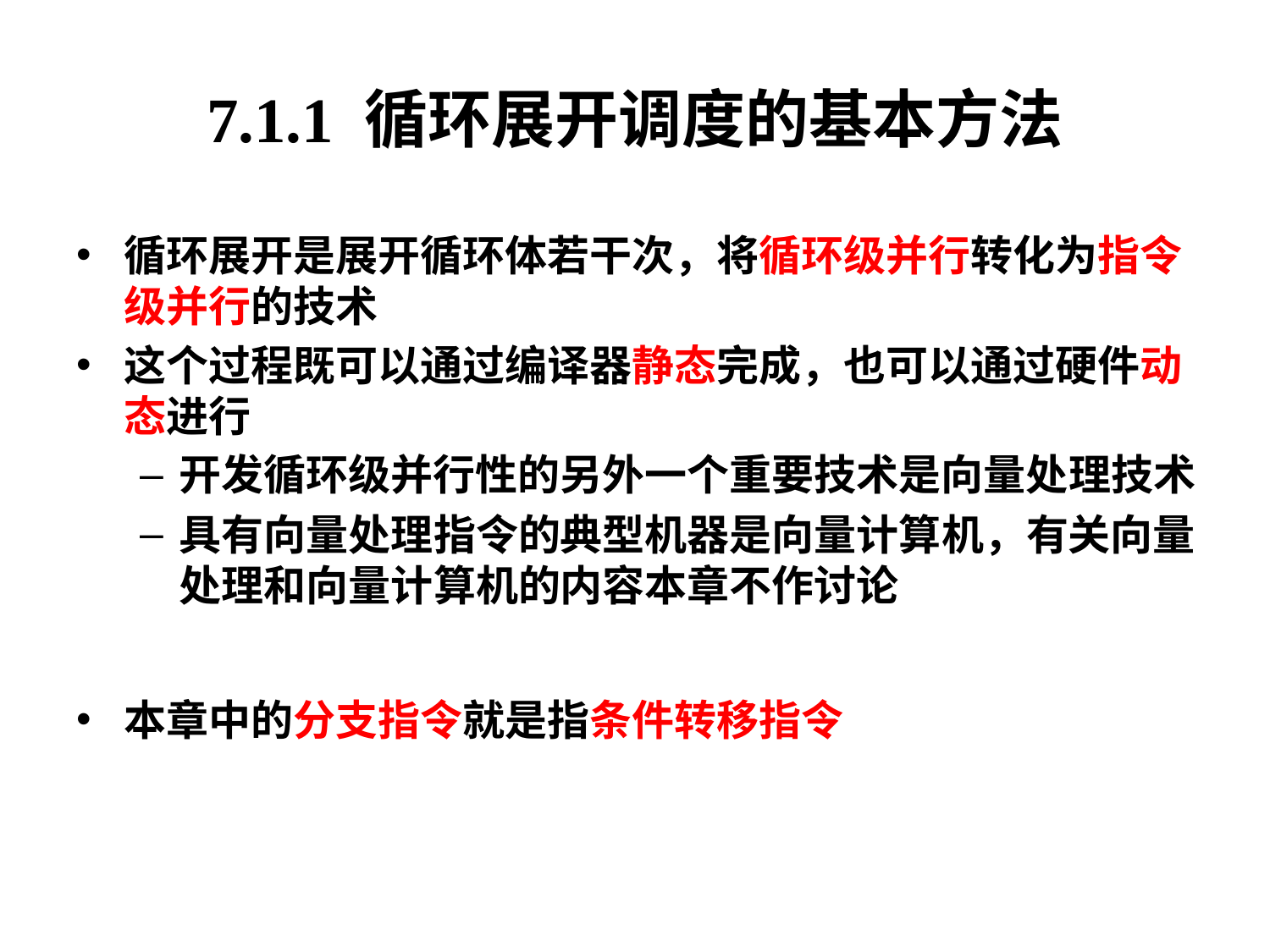

7.1.1 循环展开调度的基本方法
循环展开是展开循环体若干次，将循环级并行转化为指令级并行的技术
这个过程既可以通过编译器静态完成，也可以通过硬件动态进行
开发循环级并行性的另外一个重要技术是向量处理技术
具有向量处理指令的典型机器是向量计算机，有关向量处理和向量计算机的内容本章不作讨论

本章中的分支指令就是指条件转移指令